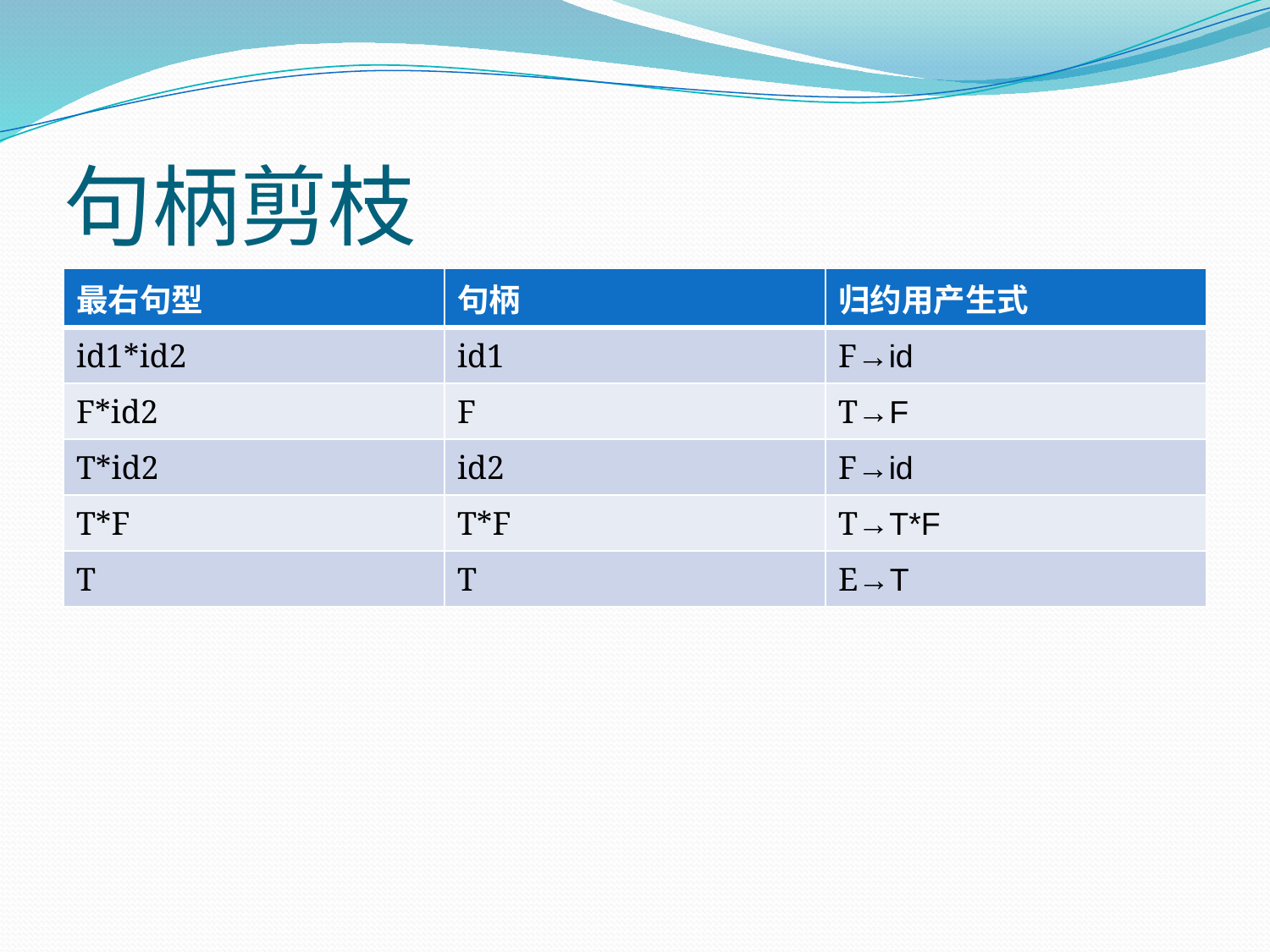

# 句柄剪枝
| 最右句型 | 句柄 | 归约用产生式 |
| --- | --- | --- |
| id1\*id2 | id1 | F→id |
| F\*id2 | F | T→F |
| T\*id2 | id2 | F→id |
| T\*F | T\*F | T→T\*F |
| T | T | E→T |